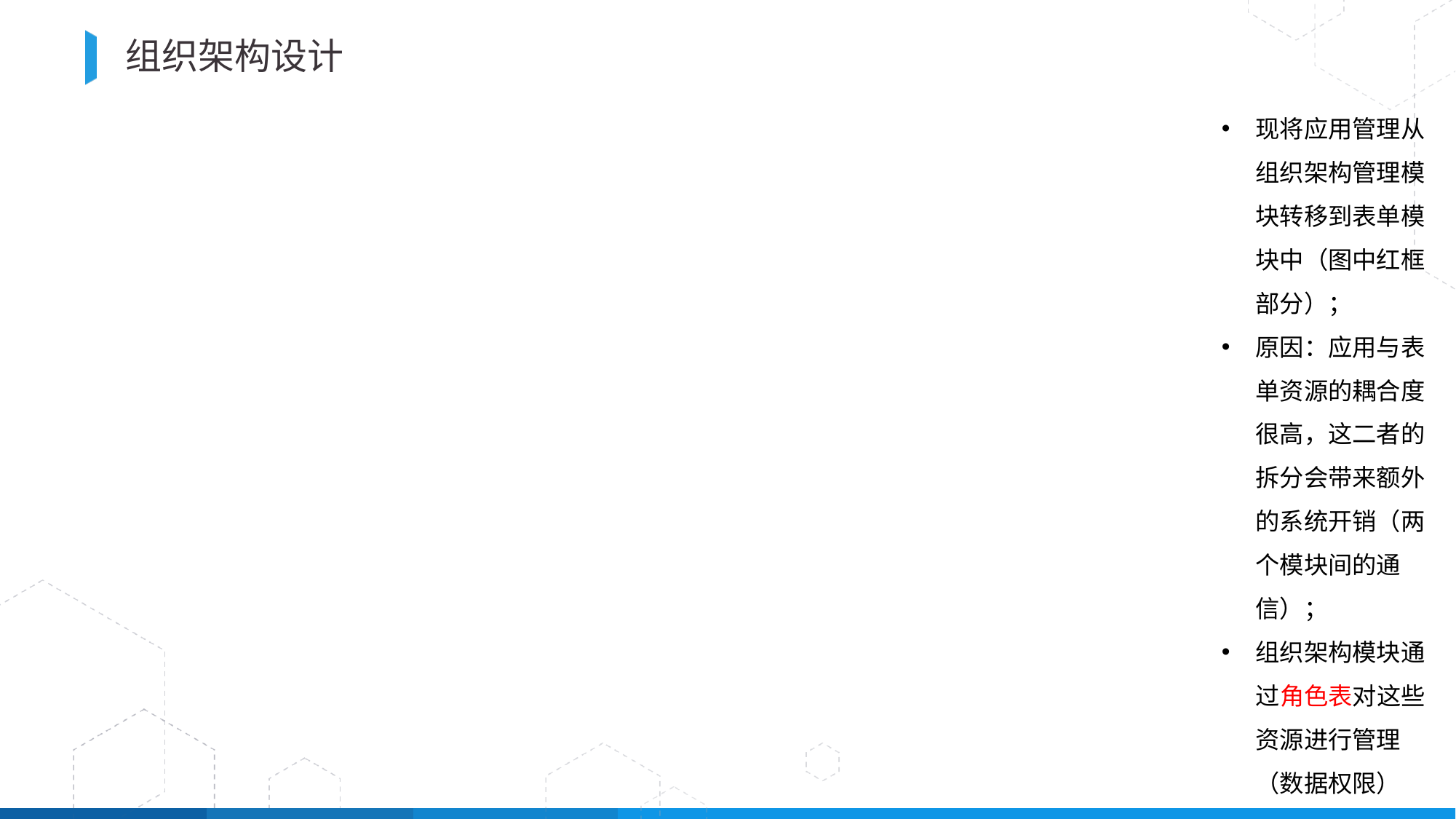

# 组织架构设计
现将应用管理从组织架构管理模块转移到表单模块中（图中红框部分）；
原因：应用与表单资源的耦合度很高，这二者的拆分会带来额外的系统开销（两个模块间的通信）；
组织架构模块通过角色表对这些资源进行管理（数据权限）